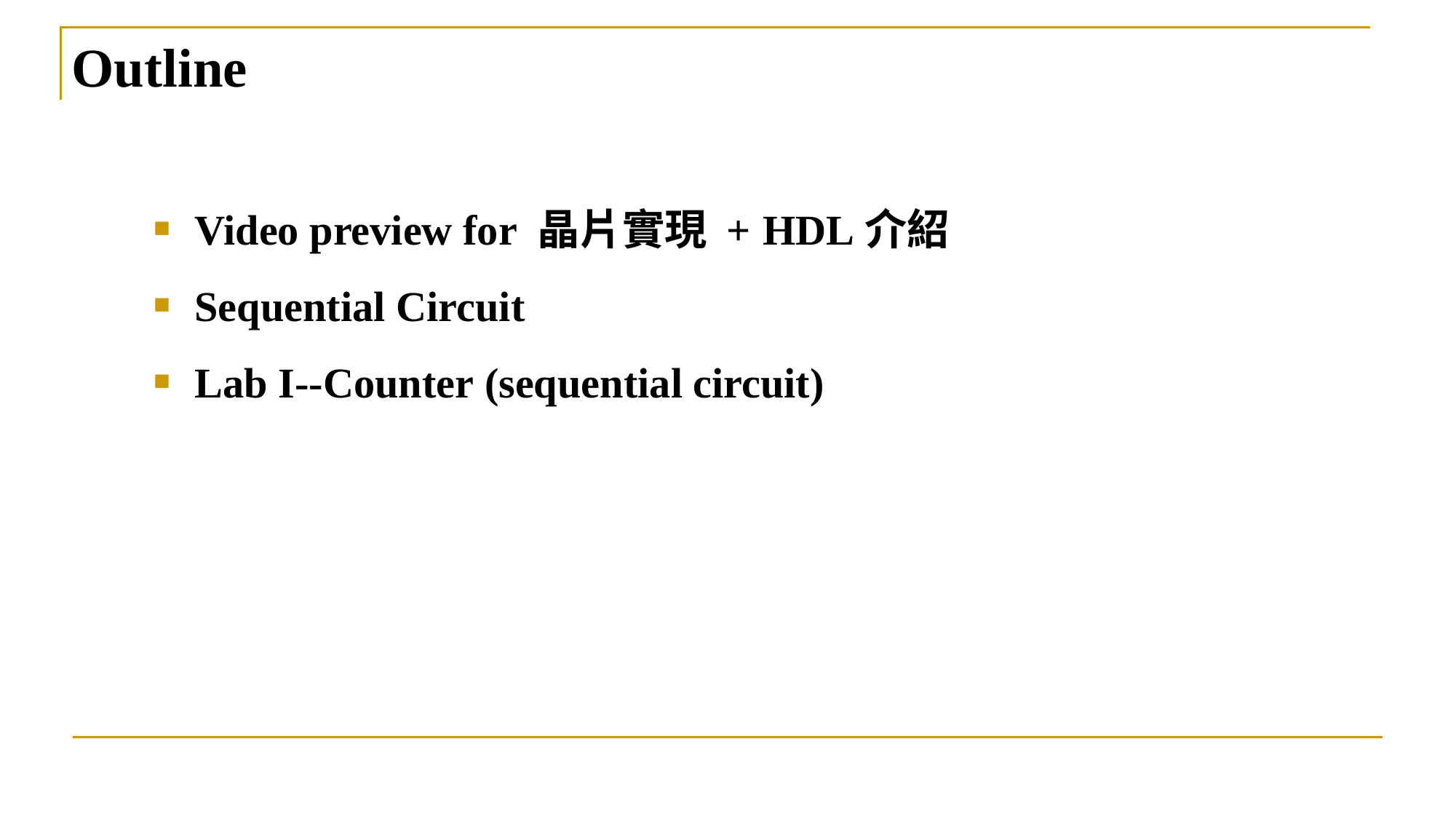

# Outline
Video preview for 晶片實現 + HDL介紹
Sequential Circuit
Lab I--Counter (sequential circuit)